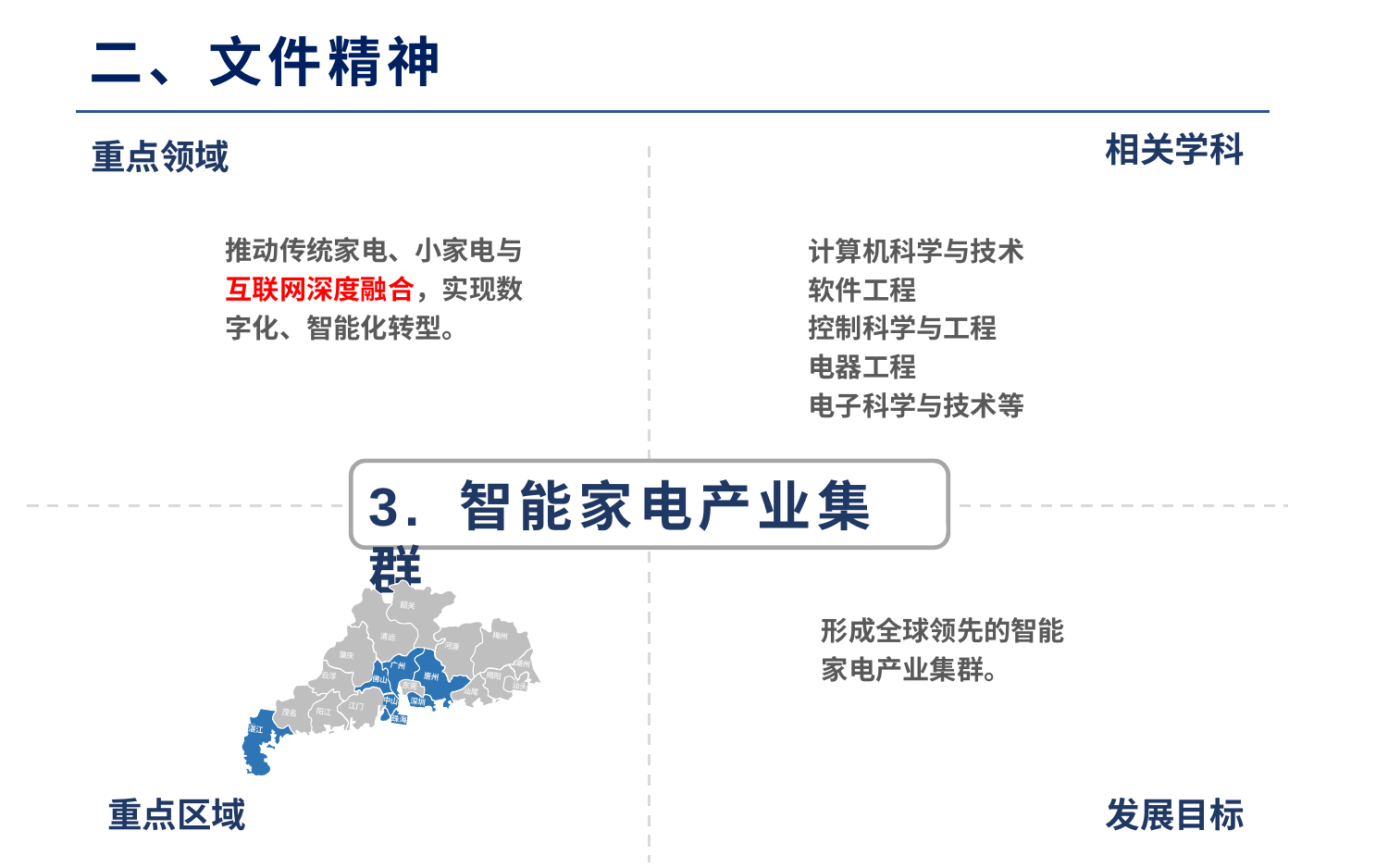

二、文件精神
相关学科
重点领域
推动传统家电、小家电与互联网深度融合，实现数字化、智能化转型。
计算机科学与技术
软件工程
控制科学与工程
电器工程
电子科学与技术等
3. 智能家电产业集群

韶关

梅州

清远
河源
潮州

肇庆
揭阳
广州

汕头
惠州

汕尾
佛山
东莞
云浮

深圳

中山

江门
珠海
阳江
茂名

湛江
形成全球领先的智能家电产业集群。
重点区域
发展目标